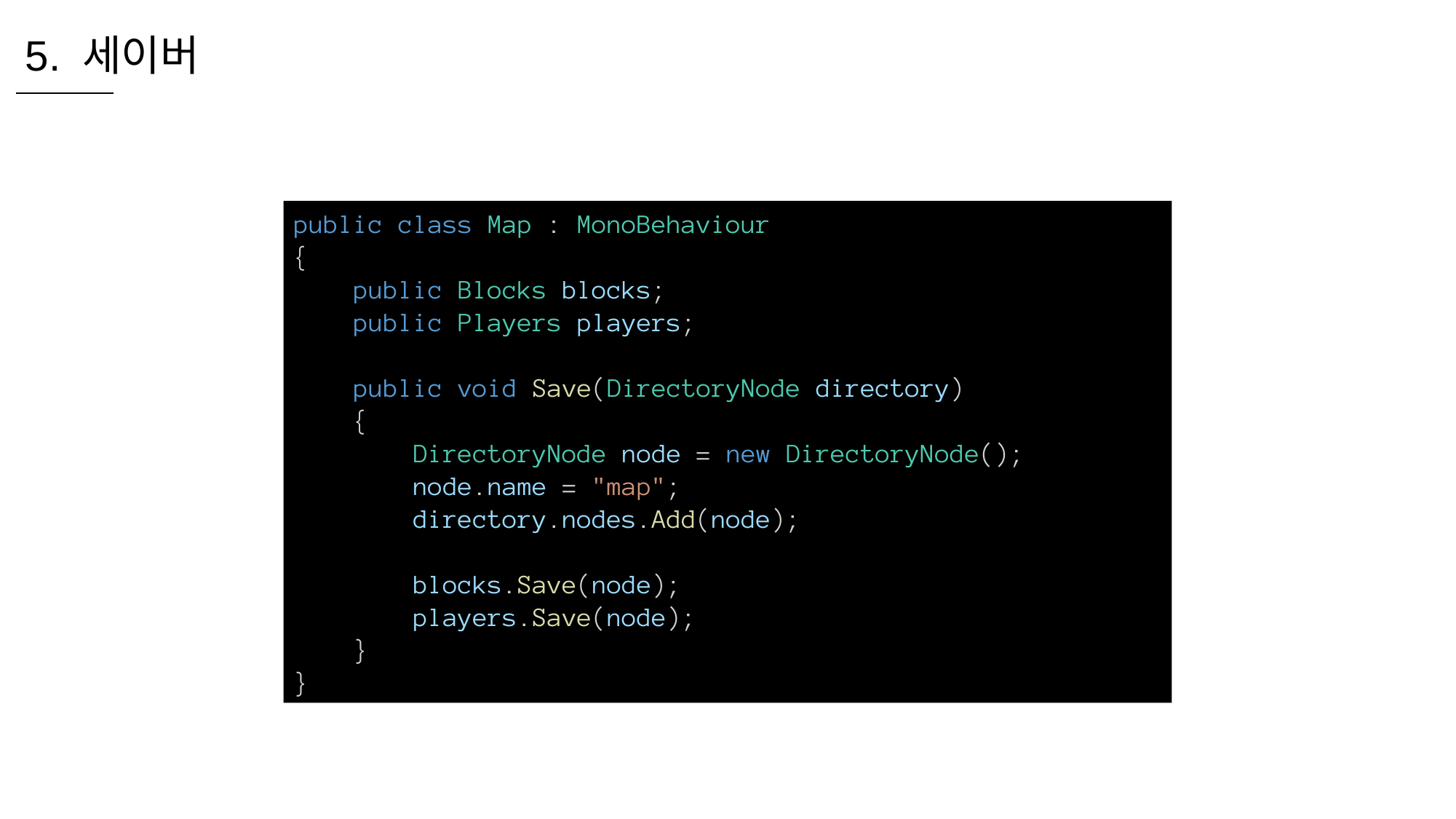

5. 세이버
public class Map : MonoBehaviour
{
    public Blocks blocks;
    public Players players;
    public void Save(DirectoryNode directory)
    {
        DirectoryNode node = new DirectoryNode();
        node.name = "map";
        directory.nodes.Add(node);
        blocks.Save(node);
        players.Save(node);
    }
}